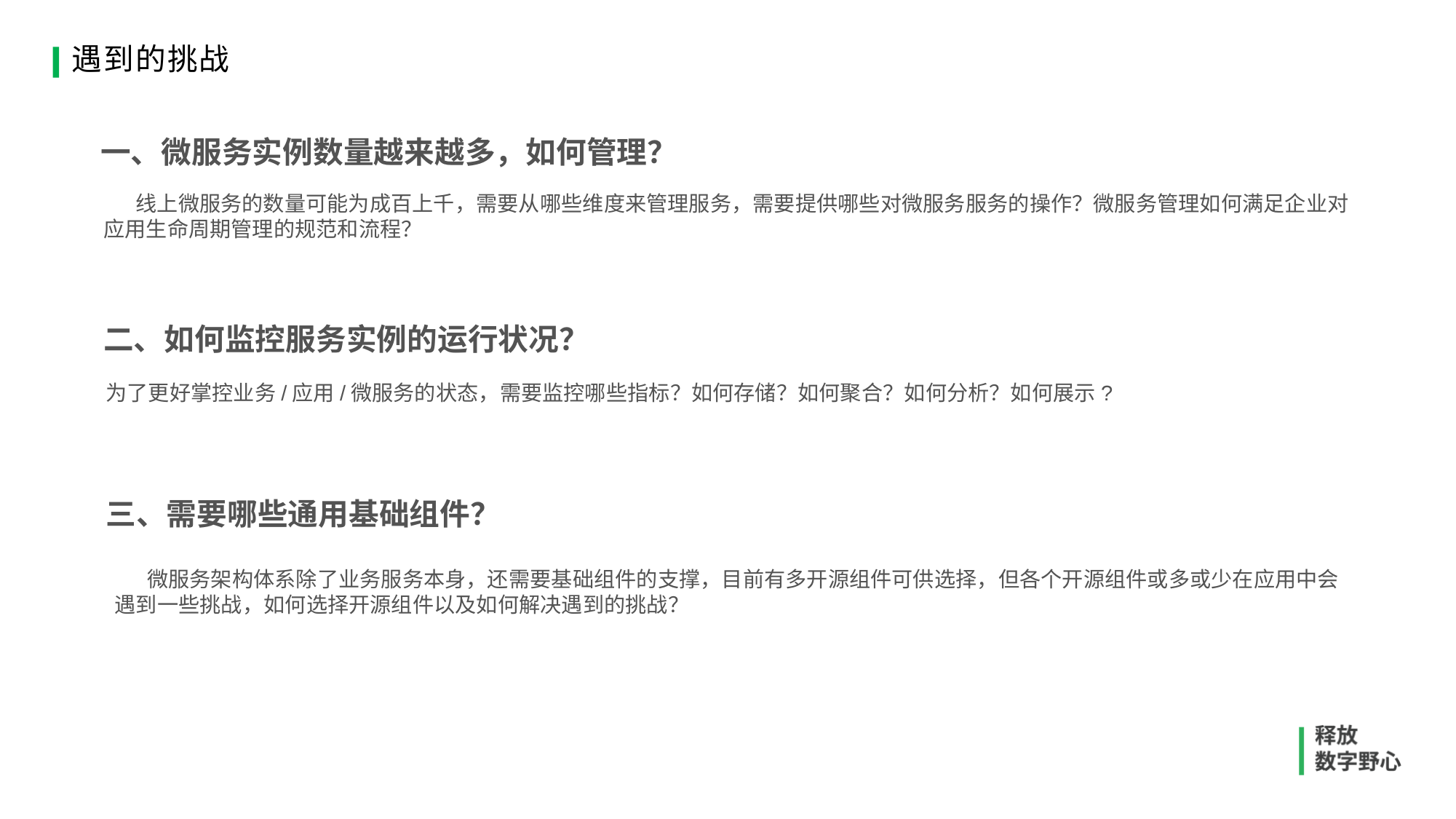

# 遇到的挑战
    一、微服务实例数量越来越多，如何管理？
线上微服务的数量可能为成百上千，需要从哪些维度来管理服务，需要提供哪些对微服务服务的操作？微服务管理如何满足企业对应用生命周期管理的规范和流程？
   二、如何监控服务实例的运行状况？
为了更好掌控业务/应用/微服务的状态，需要监控哪些指标？如何存储？如何聚合？如何分析？如何展示?
   三、需要哪些通用基础组件？
微服务架构体系除了业务服务本身，还需要基础组件的支撑，目前有多开源组件可供选择，但各个开源组件或多或少在应用中会遇到一些挑战，如何选择开源组件以及如何解决遇到的挑战？